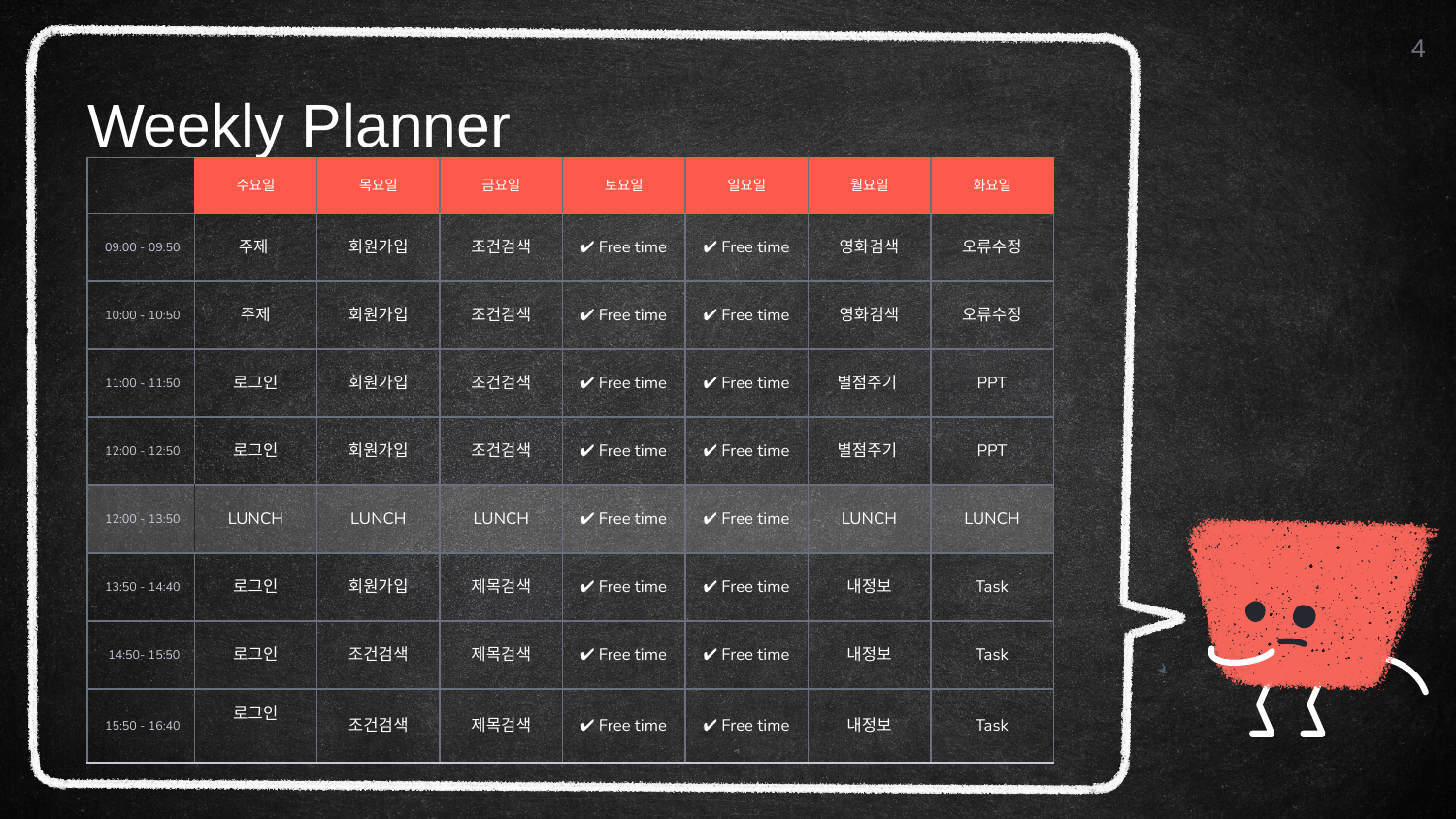

4
# Weekly Planner
|  | 수요일 | 목요일 | 금요일 | 토요일 | 일요일 | 월요일 | 화요일 |
| --- | --- | --- | --- | --- | --- | --- | --- |
| 09:00 - 09:50 | 주제 | 회원가입 | 조건검색 | ✔ Free time | ✔ Free time | 영화검색 | 오류수정 |
| 10:00 - 10:50 | 주제 | 회원가입 | 조건검색 | ✔ Free time | ✔ Free time | 영화검색 | 오류수정 |
| 11:00 - 11:50 | 로그인 | 회원가입 | 조건검색 | ✔ Free time | ✔ Free time | 별점주기 | PPT |
| 12:00 - 12:50 | 로그인 | 회원가입 | 조건검색 | ✔ Free time | ✔ Free time | 별점주기 | PPT |
| 12:00 - 13:50 | LUNCH | LUNCH | LUNCH | ✔ Free time | ✔ Free time | LUNCH | LUNCH |
| 13:50 - 14:40 | 로그인 | 회원가입 | 제목검색 | ✔ Free time | ✔ Free time | 내정보 | Task |
| 14:50- 15:50 | 로그인 | 조건검색 | 제목검색 | ✔ Free time | ✔ Free time | 내정보 | Task |
| 15:50 - 16:40 | 로그인 | 조건검색 | 제목검색 | ✔ Free time | ✔ Free time | 내정보 | Task |